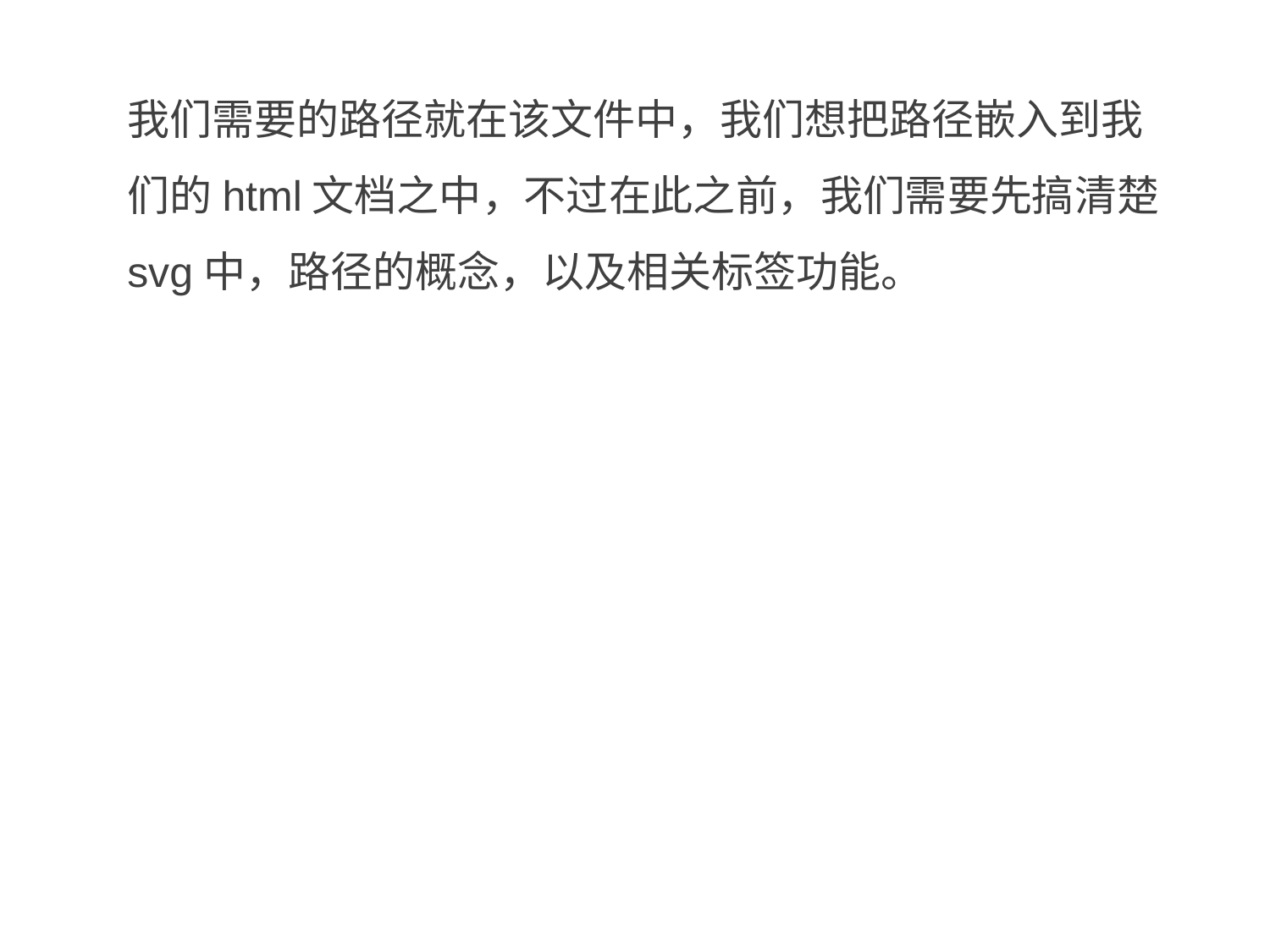

我们需要的路径就在该文件中，我们想把路径嵌入到我们的html文档之中，不过在此之前，我们需要先搞清楚svg中，路径的概念，以及相关标签功能。